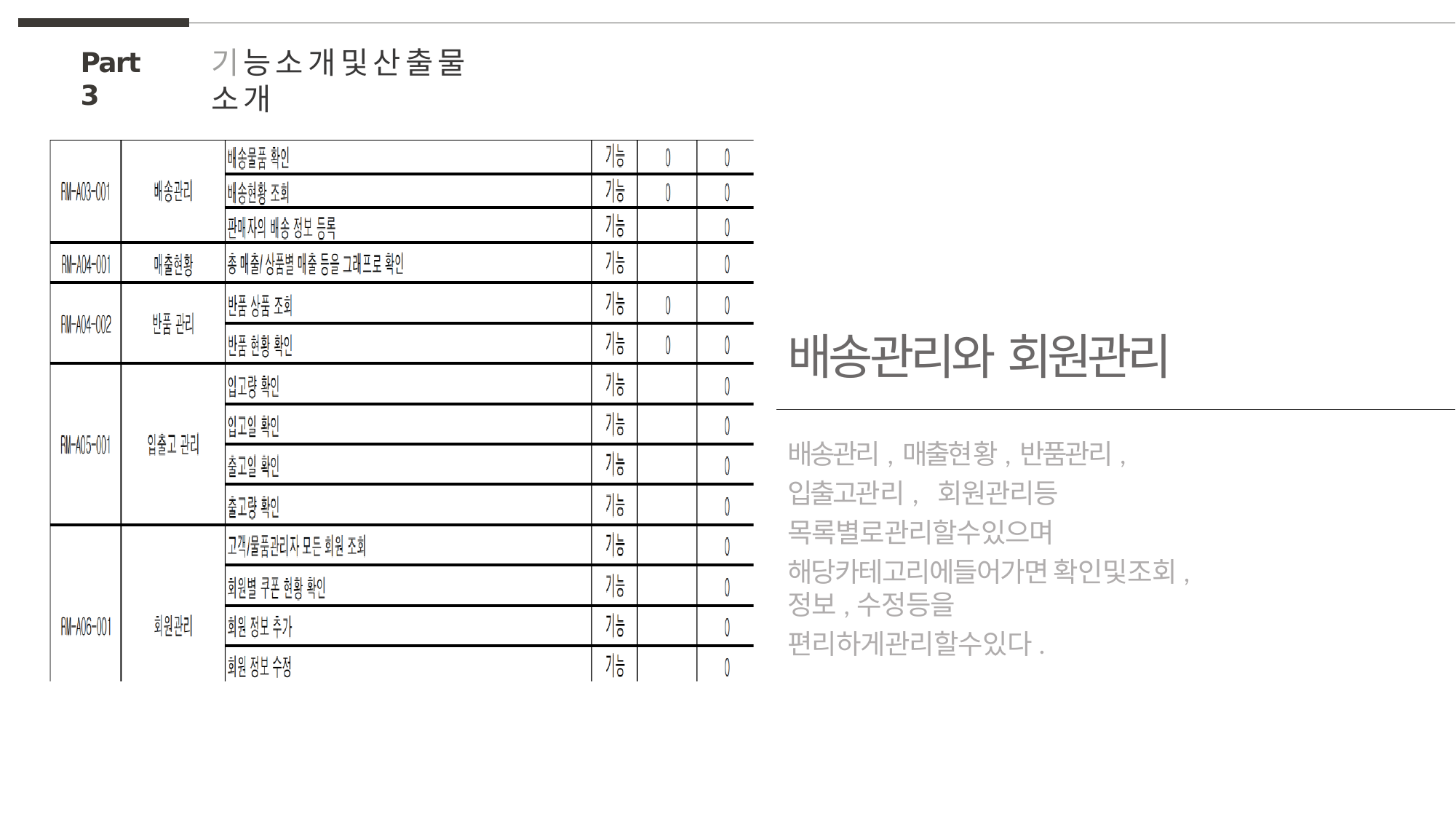

# 기능소개및산출물소개
Part 3

배송관리와 회원관리

배송관리,매출현황,반품관리,입출고관리,  회원관리등 목록별로관리할수있으며
해당카테고리에들어가면 확인및조회,정보,수정등을
편리하게관리할수있다.